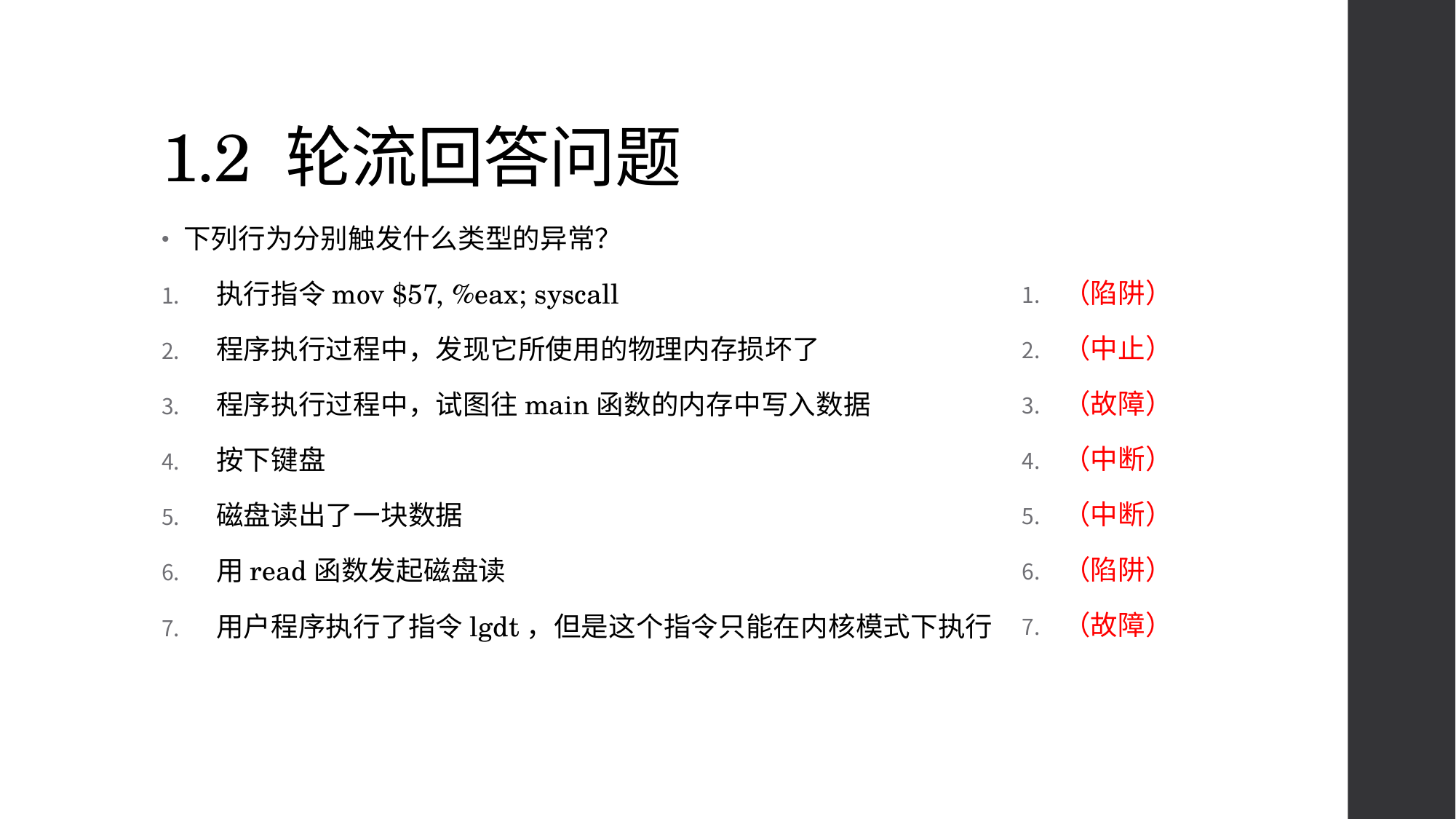

# 1.2 轮流回答问题
下列行为分别触发什么类型的异常？
执行指令mov $57, %eax; syscall
程序执行过程中，发现它所使用的物理内存损坏了
程序执行过程中，试图往main函数的内存中写入数据
按下键盘
磁盘读出了一块数据
用read函数发起磁盘读
用户程序执行了指令lgdt，但是这个指令只能在内核模式下执行
（陷阱）
（中止）
（故障）
（中断）
（中断）
（陷阱）
（故障）